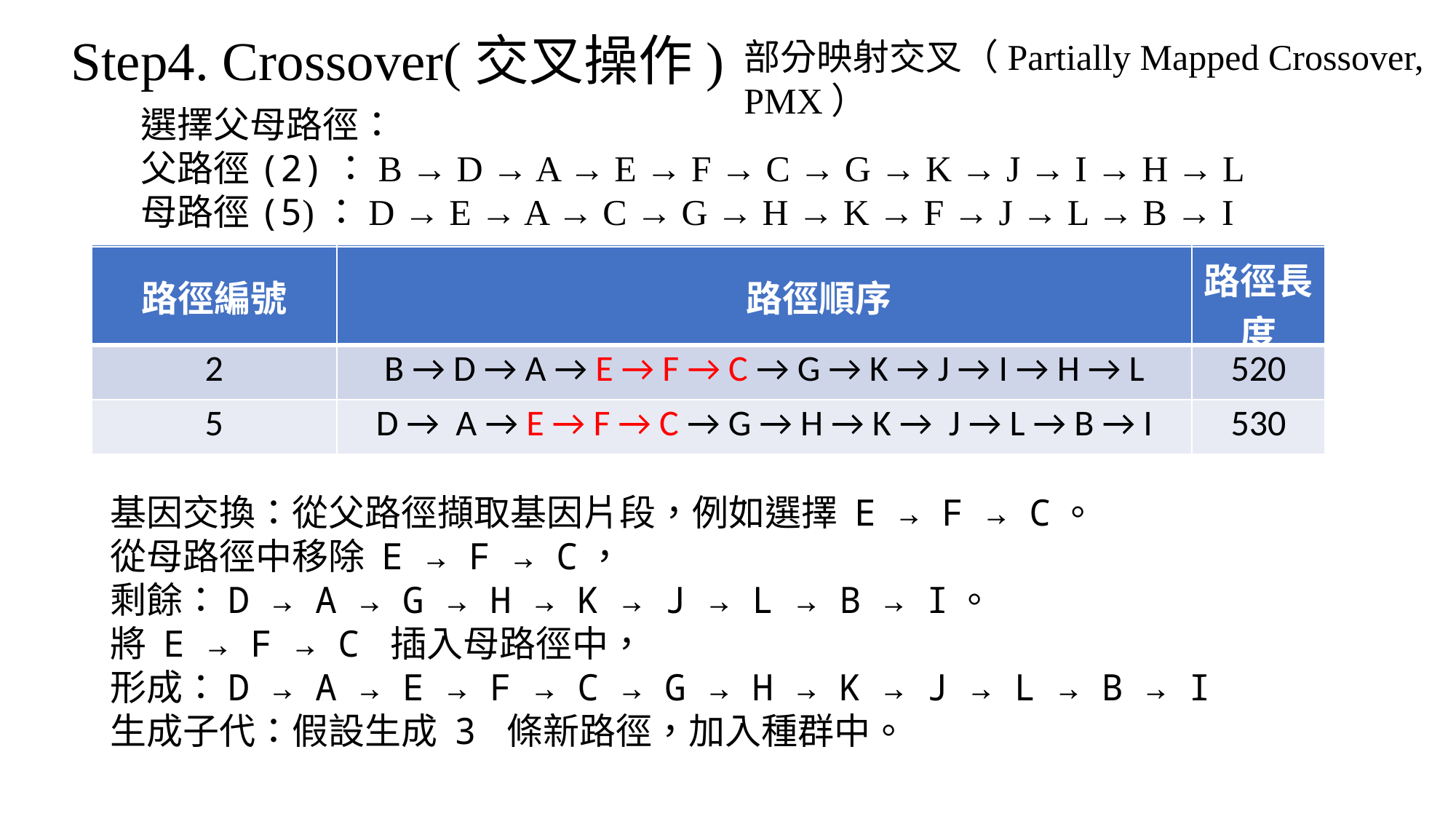

Step4. Crossover(交叉操作)
部分映射交叉（Partially Mapped Crossover, PMX）
選擇父母路徑：
父路徑(2)：B → D → A → E → F → C → G → K → J → I → H → L
母路徑(5)：D → E → A → C → G → H → K → F → J → L → B → I

| 路徑編號 | 路徑順序 | 路徑長度 |
| --- | --- | --- |
| 2 | B → D → A → E → F → C → G → K → J → I → H → L | 520 |
| 5 | D → A → G → H → K → J → L → B → I | 530 |
| 路徑編號 | 路徑順序 | 路徑長度 |
| --- | --- | --- |
| 2 | B → D → A → E → F → C → G → K → J → I → H → L | 520 |
| 5 | D → E → A → C → G → H → K → F → J → L → B → I | 530 |
| 路徑編號 | 路徑順序 | 路徑長度 |
| --- | --- | --- |
| 2 | B → D → A → E → F → C → G → K → J → I → H → L | 520 |
| 5 | D → E → A → C → G → H → K → F → J → L → B → I | 530 |
| 路徑編號 | 路徑順序 | 路徑長度 |
| --- | --- | --- |
| 2 | B → D → A → E → F → C → G → K → J → I → H → L | 520 |
| 5 | D → A → E → F → C → G → H → K → J → L → B → I | 530 |
基因交換：從父路徑擷取基因片段，例如選擇 E → F → C。
從母路徑中移除 E → F → C，
剩餘：D → A → G → H → K → J → L → B → I。
將 E → F → C 插入母路徑中，
形成：D → A → E → F → C → G → H → K → J → L → B → I
生成子代：假設生成 3 條新路徑，加入種群中。